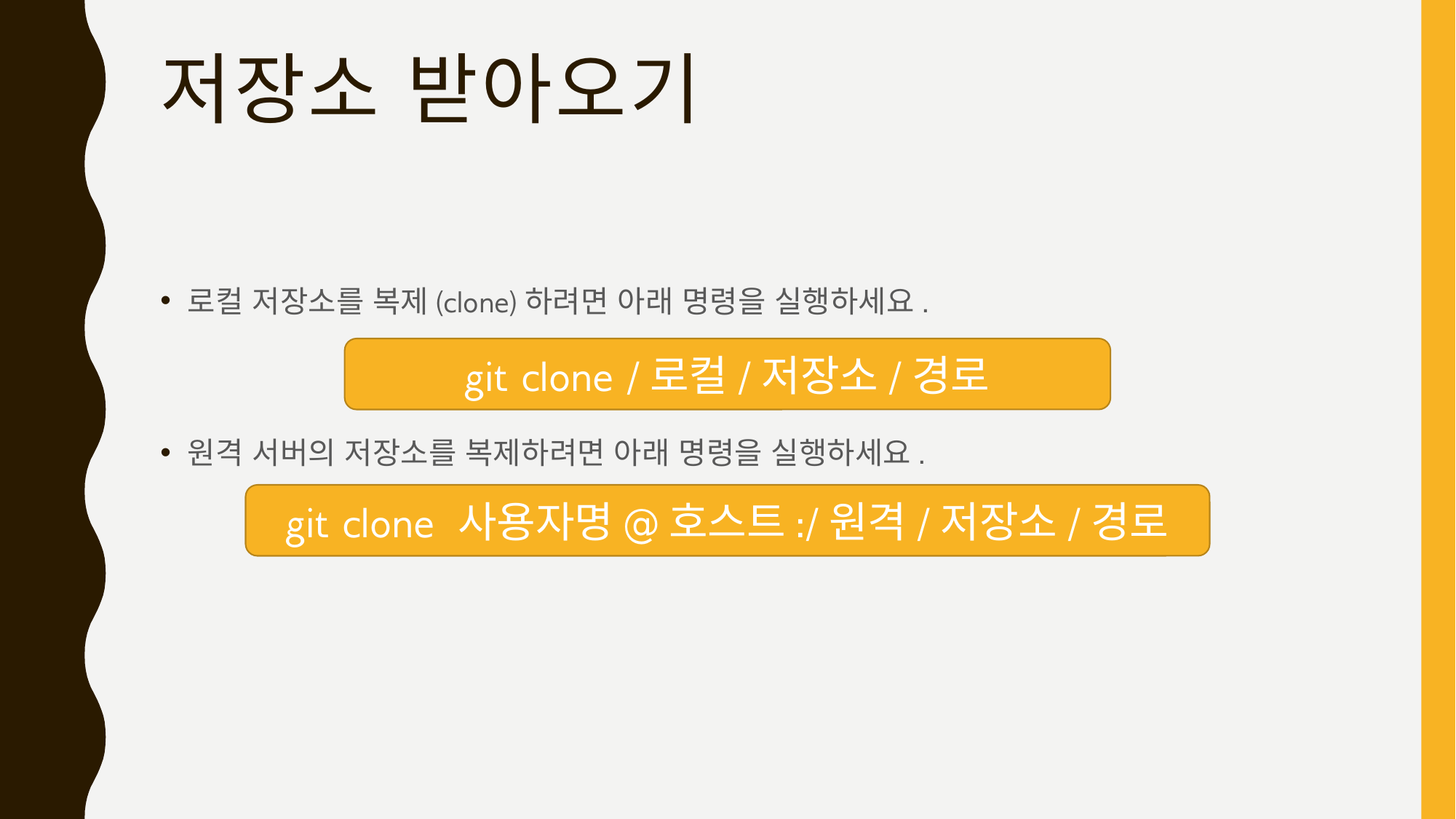

# 저장소 받아오기
로컬 저장소를 복제(clone)하려면 아래 명령을 실행하세요.

원격 서버의 저장소를 복제하려면 아래 명령을 실행하세요.
git clone /로컬/저장소/경로
git clone 사용자명@호스트:/원격/저장소/경로